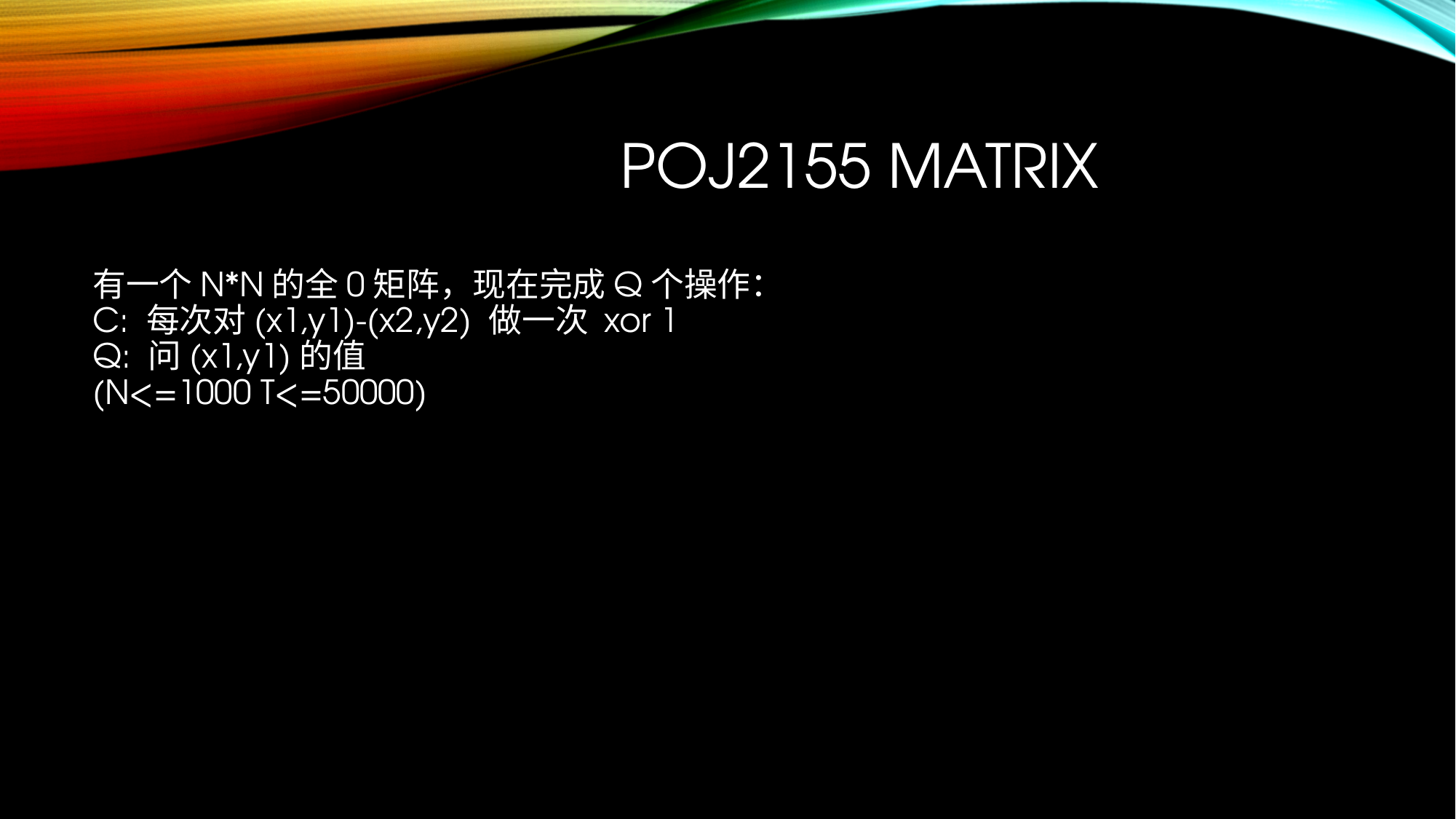

# Poj2155 Matrix
有一个N*N的全0矩阵，现在完成Q个操作：
C: 每次对(x1,y1)-(x2,y2) 做一次 xor 1
Q: 问(x1,y1)的值
(N<=1000 T<=50000)